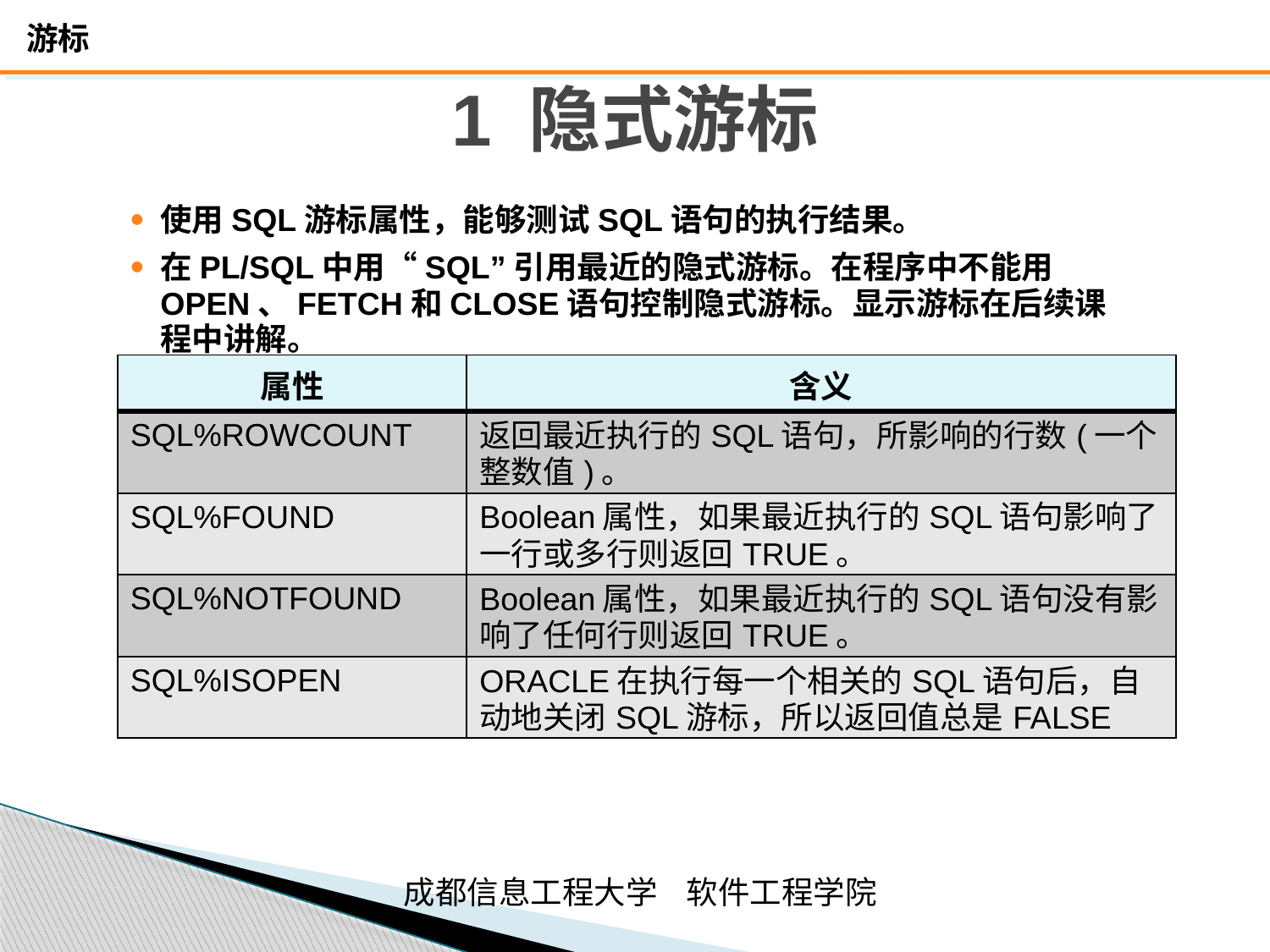

# 1 隐式游标
使用SQL游标属性，能够测试SQL语句的执行结果。
在PL/SQL中用“SQL”引用最近的隐式游标。在程序中不能用OPEN、FETCH和CLOSE语句控制隐式游标。显示游标在后续课程中讲解。
| 属性 | 含义 |
| --- | --- |
| SQL%ROWCOUNT | 返回最近执行的SQL语句，所影响的行数(一个整数值)。 |
| SQL%FOUND | Boolean属性，如果最近执行的SQL语句影响了一行或多行则返回TRUE。 |
| SQL%NOTFOUND | Boolean属性，如果最近执行的SQL语句没有影响了任何行则返回TRUE。 |
| SQL%ISOPEN | ORACLE在执行每一个相关的SQL语句后，自动地关闭SQL游标，所以返回值总是FALSE |